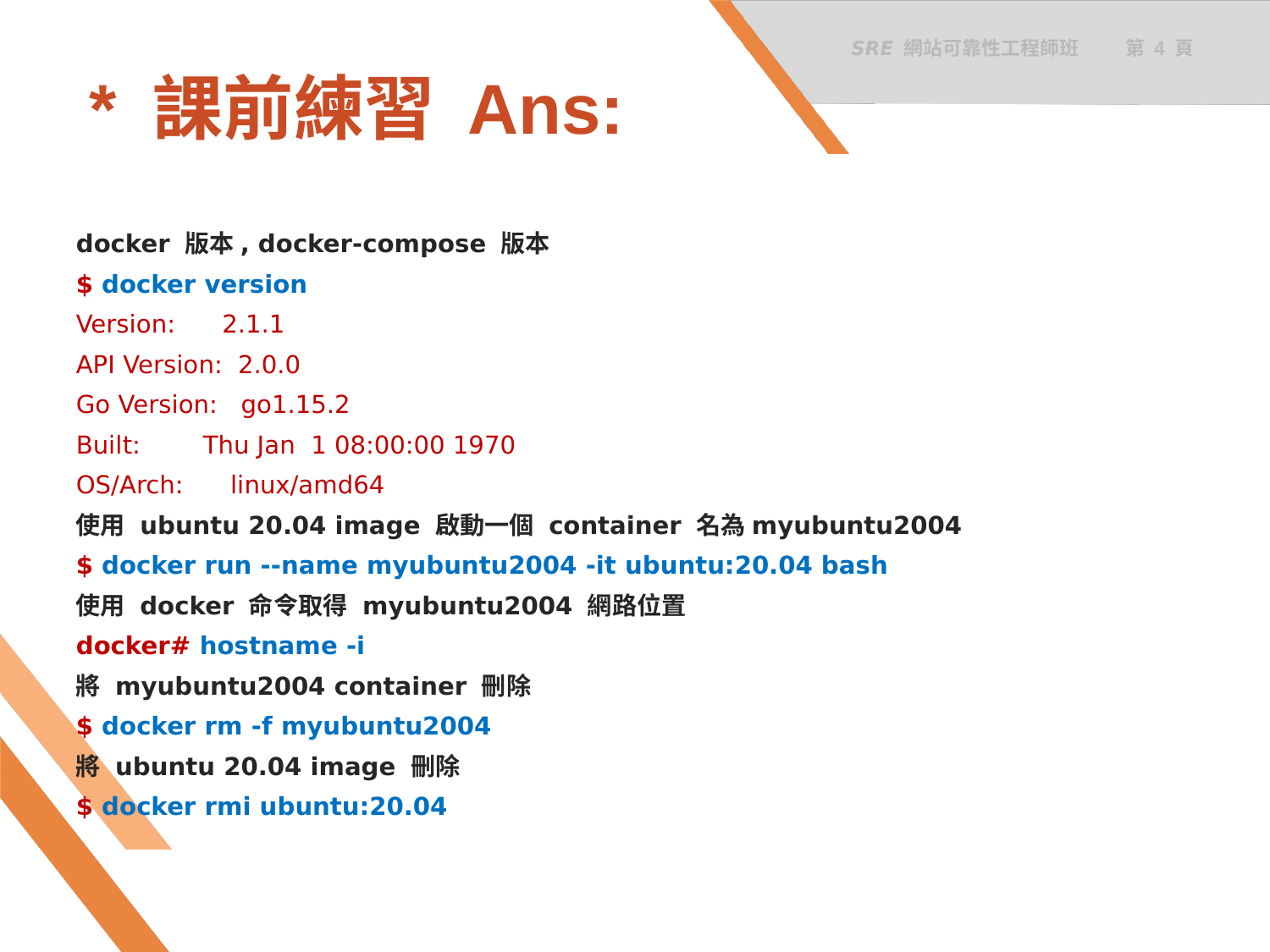

SRE 網站可靠性工程師班
第 4 頁
# * 課前練習 Ans:
docker 版本, docker-compose 版本
$ docker version
Version:      2.1.1
API Version:  2.0.0
Go Version:   go1.15.2
Built:        Thu Jan  1 08:00:00 1970
OS/Arch:      linux/amd64
使用 ubuntu 20.04 image 啟動一個 container 名為myubuntu2004
$ docker run --name myubuntu2004 -it ubuntu:20.04 bash
使用 docker 命令取得 myubuntu2004 網路位置
docker# hostname -i
將 myubuntu2004 container 刪除
$ docker rm -f myubuntu2004
將 ubuntu 20.04 image 刪除
$ docker rmi ubuntu:20.04